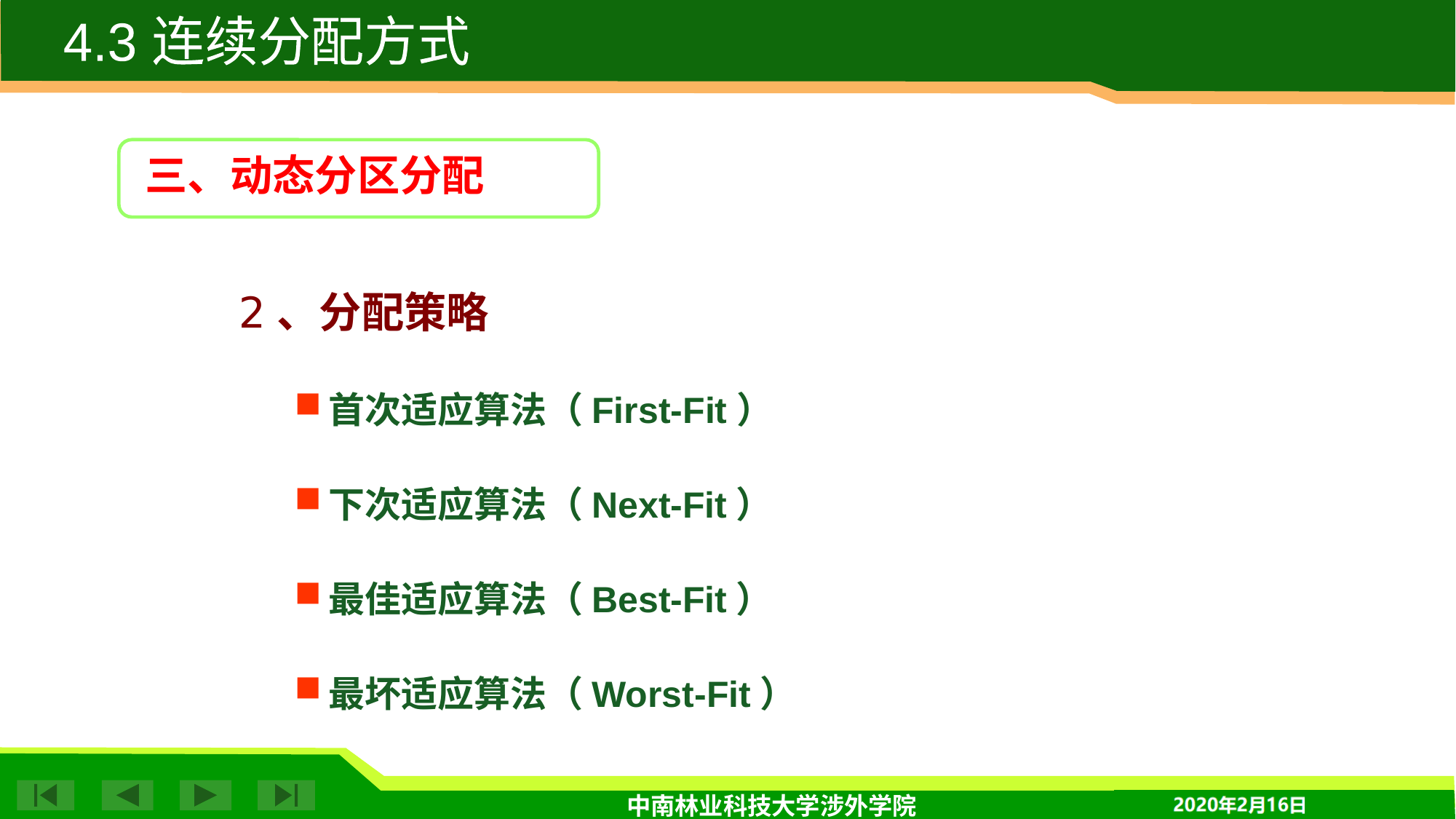

4.3 连续分配方式

三、动态分区分配
2、分配策略
首次适应算法（First-Fit）
下次适应算法（Next-Fit）
最佳适应算法（Best-Fit）
最坏适应算法（Worst-Fit）